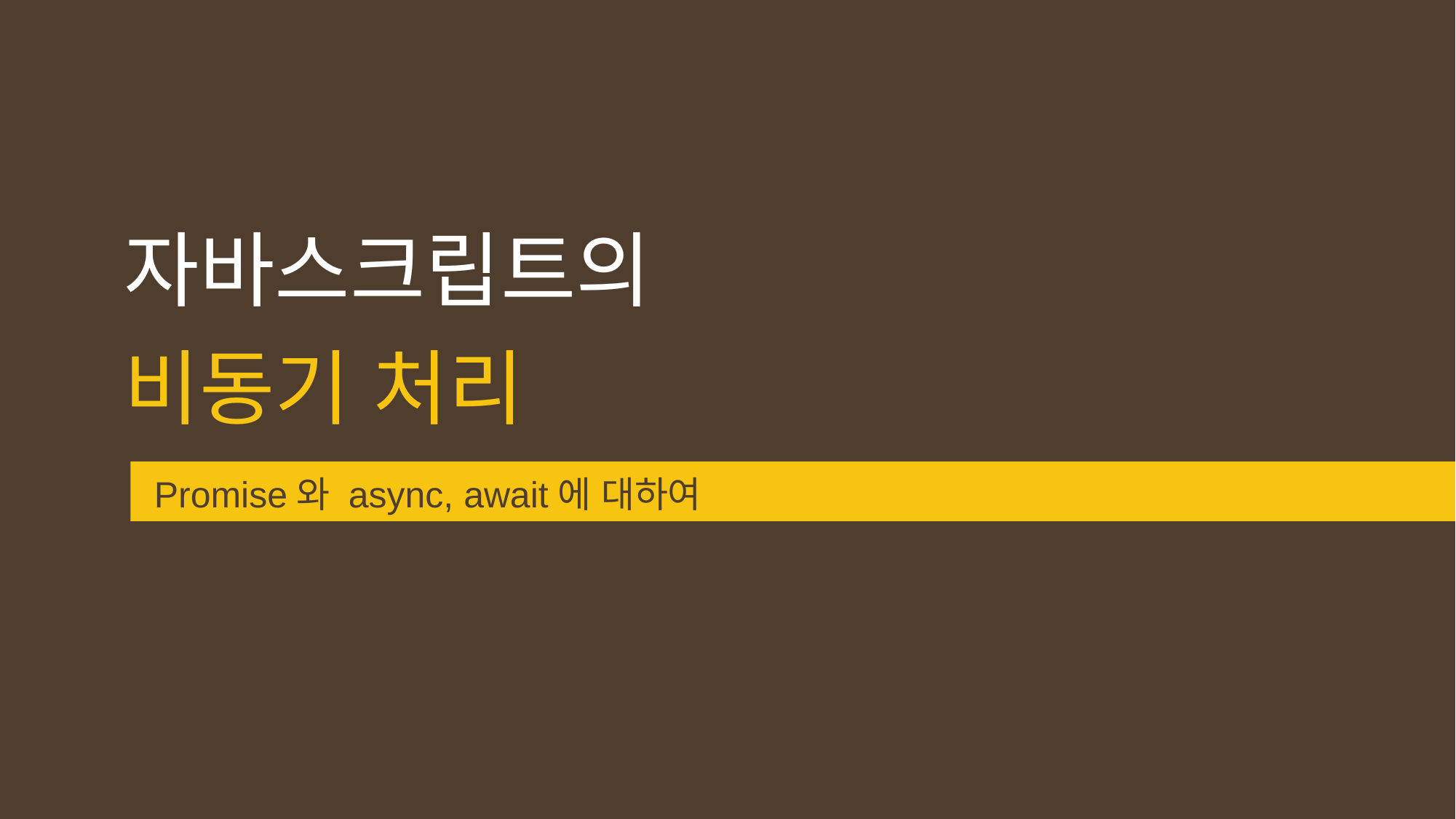

제목

소제목
본문
# 자바스크립트의 비동기 처리

Promise와 async, await에 대하여
https://elvanov.com/2597